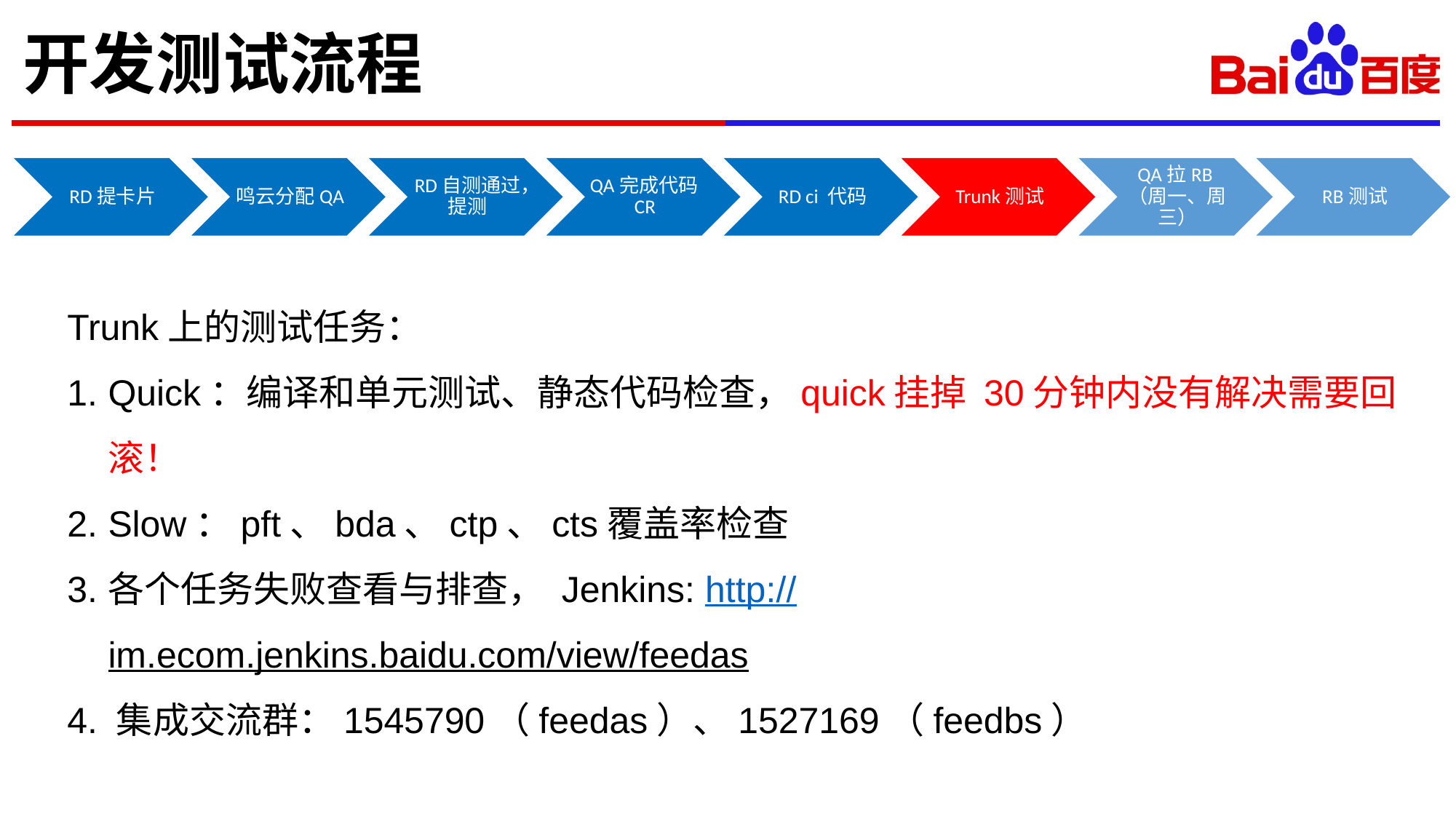

# 开发测试流程
RD提卡片
鸣云分配QA
RD自测通过，提测
QA完成代码CR
RD ci 代码
Trunk测试
QA拉RB（周一、周三）
RB测试
Trunk上的测试任务：
Quick：编译和单元测试、静态代码检查，quick挂掉 30分钟内没有解决需要回滚！
Slow：pft、bda、ctp、cts覆盖率检查
各个任务失败查看与排查， Jenkins: http://im.ecom.jenkins.baidu.com/view/feedas
4. 集成交流群：1545790（feedas）、1527169（feedbs）